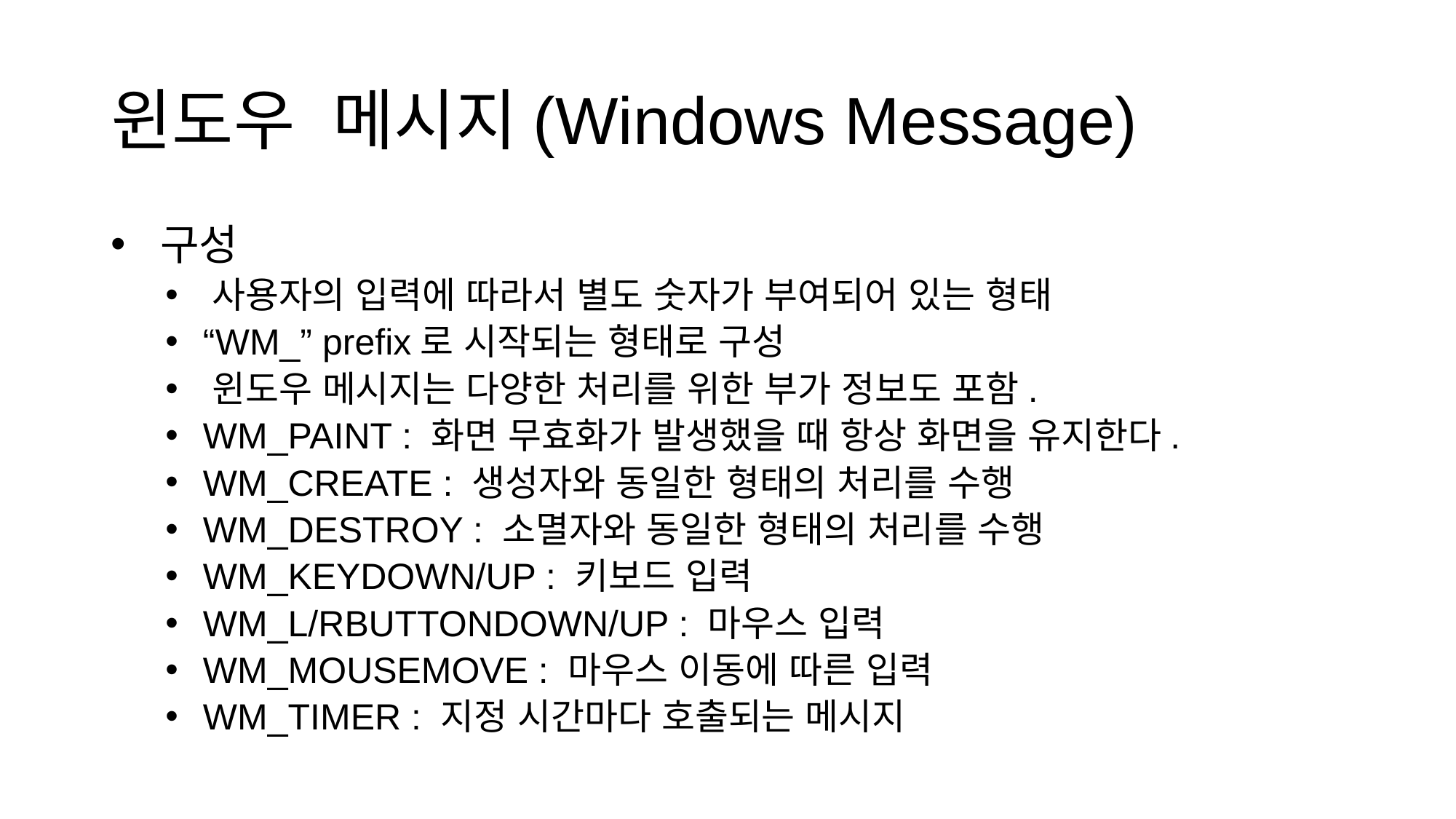

# 윈도우  메시지(Windows Message)
 구성
 사용자의 입력에 따라서 별도 숫자가 부여되어 있는 형태
 “WM_” prefix로 시작되는 형태로 구성
 윈도우 메시지는 다양한 처리를 위한 부가 정보도 포함.
 WM_PAINT : 화면 무효화가 발생했을 때 항상 화면을 유지한다.
 WM_CREATE : 생성자와 동일한 형태의 처리를 수행
 WM_DESTROY : 소멸자와 동일한 형태의 처리를 수행
 WM_KEYDOWN/UP : 키보드 입력
 WM_L/RBUTTONDOWN/UP : 마우스 입력
 WM_MOUSEMOVE : 마우스 이동에 따른 입력
 WM_TIMER : 지정 시간마다 호출되는 메시지